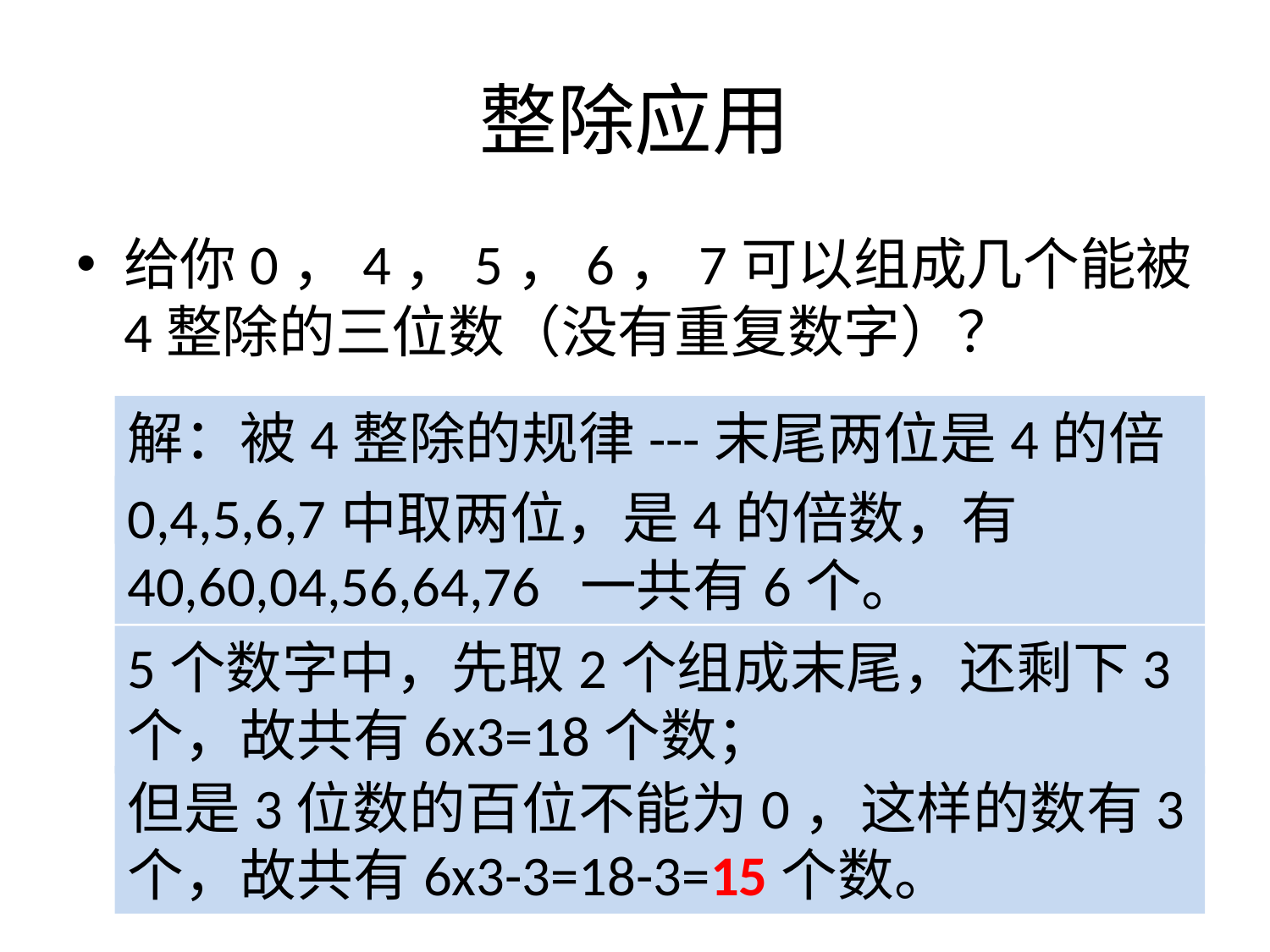

# 整除应用
给你0，4，5，6，7可以组成几个能被4整除的三位数（没有重复数字）？
解：被4整除的规律---末尾两位是4的倍数。
0,4,5,6,7中取两位，是4的倍数，有40,60,04,56,64,76  一共有6个。
5个数字中，先取2个组成末尾，还剩下3个，故共有6x3=18个数；
但是3位数的百位不能为0，这样的数有3个，故共有6x3-3=18-3=15个数。